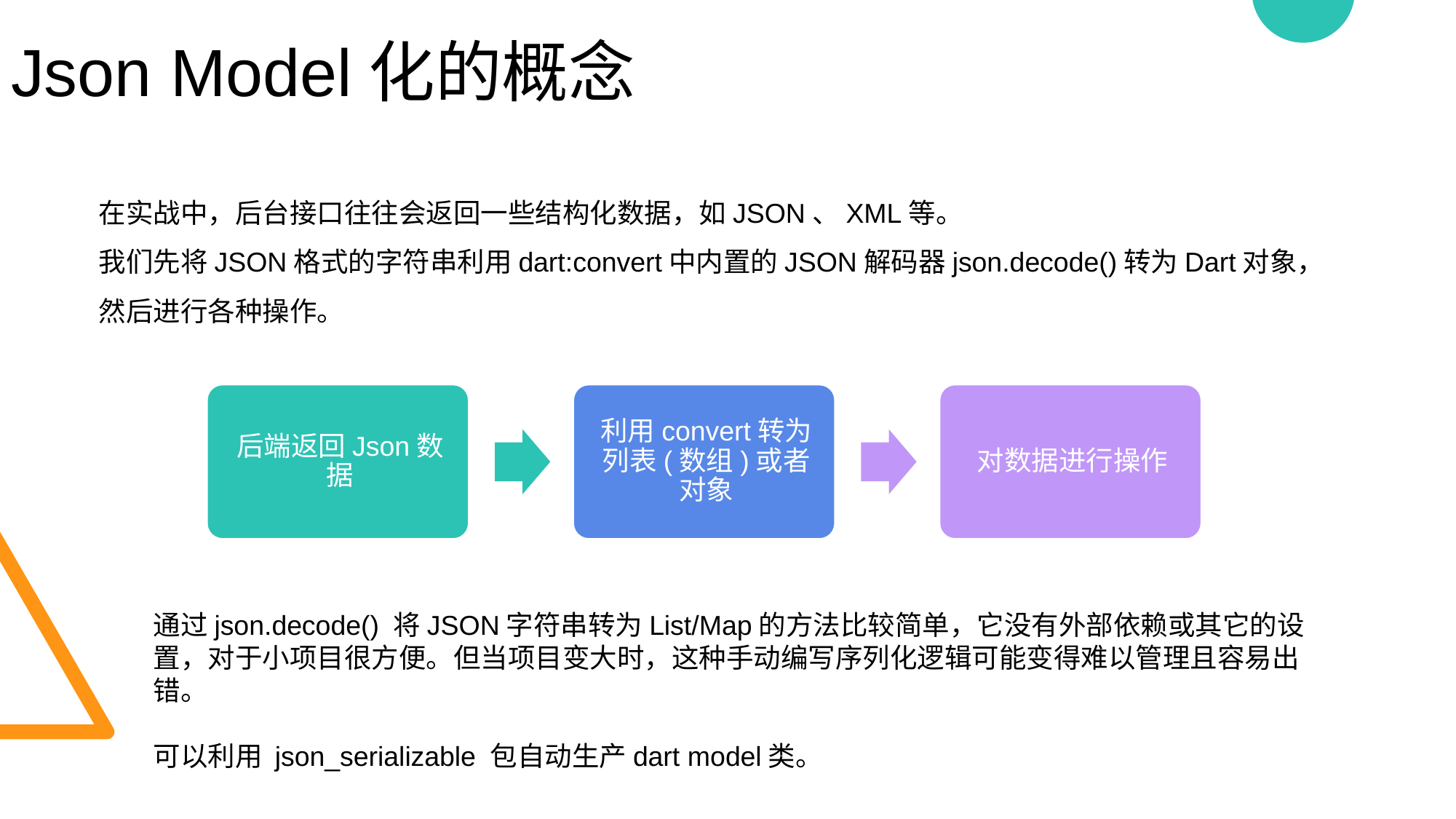

# Json Model化的概念
在实战中，后台接口往往会返回一些结构化数据，如JSON、XML等。
我们先将JSON格式的字符串利用dart:convert中内置的JSON解码器json.decode()转为Dart对象，然后进行各种操作。
后端返回Json数据

利用convert转为列表(数组)或者对象

对数据进行操作
通过json.decode() 将JSON字符串转为List/Map的方法比较简单，它没有外部依赖或其它的设置，对于小项目很方便。但当项目变大时，这种手动编写序列化逻辑可能变得难以管理且容易出错。

可以利用 json_serializable 包自动生产dart model类。